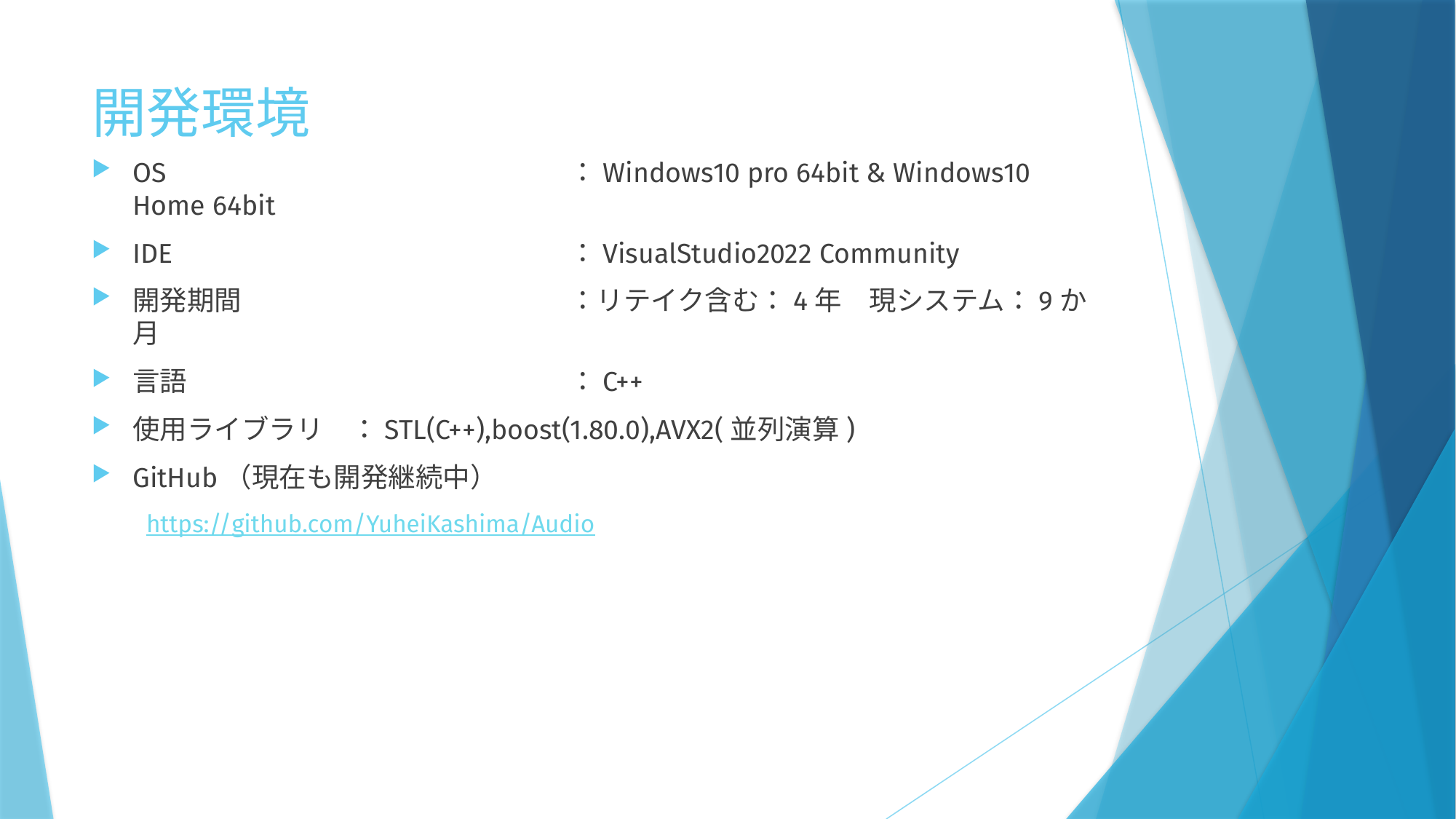

# 開発環境
OS				：Windows10 pro 64bit & Windows10 Home 64bit
IDE				：VisualStudio2022 Community
開発期間			：リテイク含む：4年　現システム：9か月
言語				：C++
使用ライブラリ	：STL(C++),boost(1.80.0),AVX2(並列演算)
GitHub（現在も開発継続中）
https://github.com/YuheiKashima/Audio